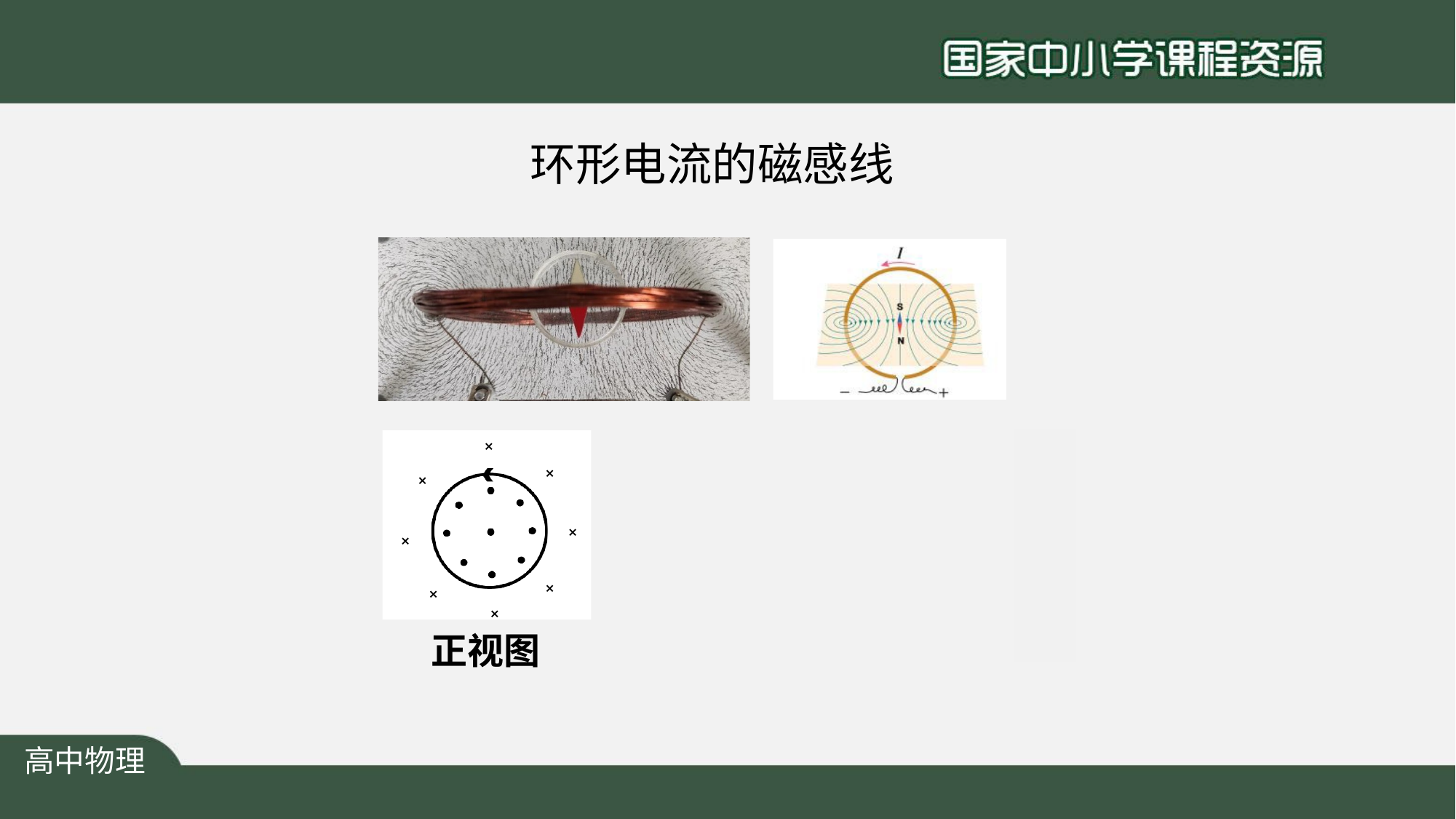

# 环形电流的磁感线

❌
❌

❌
❌
❌
❌
❌
❌
正视图
高中物理